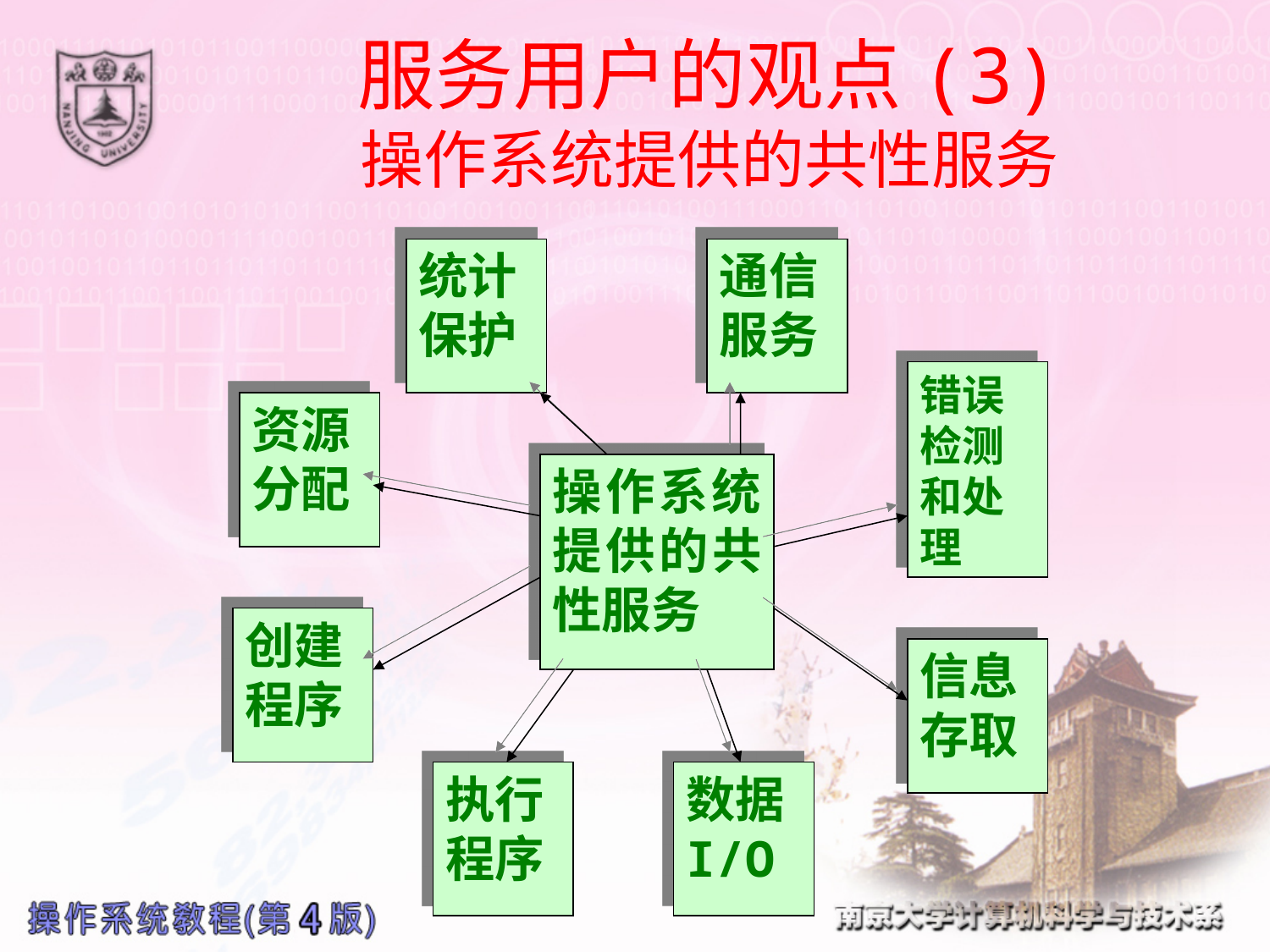

# 服务用户的观点(3) 操作系统提供的共性服务
统计保护
通信服务
错误检测和处理
资源分配

操作系统提供的共性服务

创建程序

信息存取

执行程序
数据I/O